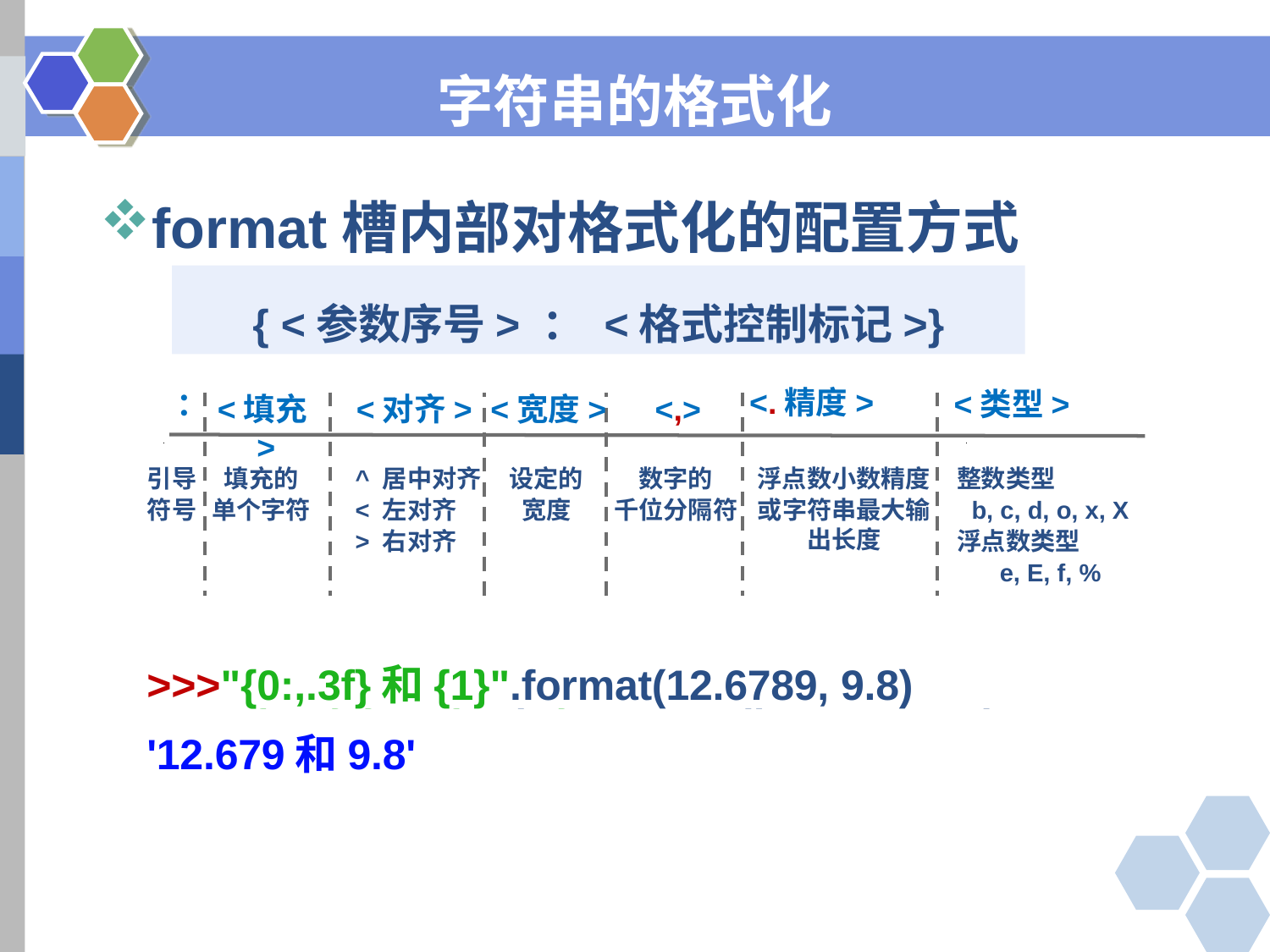

字符串的格式化
format槽内部对格式化的配置方式

{ <参数序号> ： <格式控制标记>}

<.精度>
：
<,>
<填充>
<对齐>
<宽度>
<类型>

整数类型
b, c, d, o, x, X
浮点数类型
e, E, f, %
引导
符号
填充的
单个字符
设定的
宽度
数字的
千位分隔符
浮点数小数精度
或字符串最大输 出长度
^ 居中对齐
< 左对齐
> 右对齐
>>>"{0:&^20}".format("PYTHON")
>>>"{:,.3f}".format(12345.6789)
>>>"{0:,.3f}和{1}".format(12.6789, 9.8)
>>>"{0:,.3f}和{0:,.1f} ".format(12345.6789)
'12,345.679和12,345.7 '
'&&&&&&&PYTHON&&&&&&&'
'12,345.679'
'12.679和9.8'